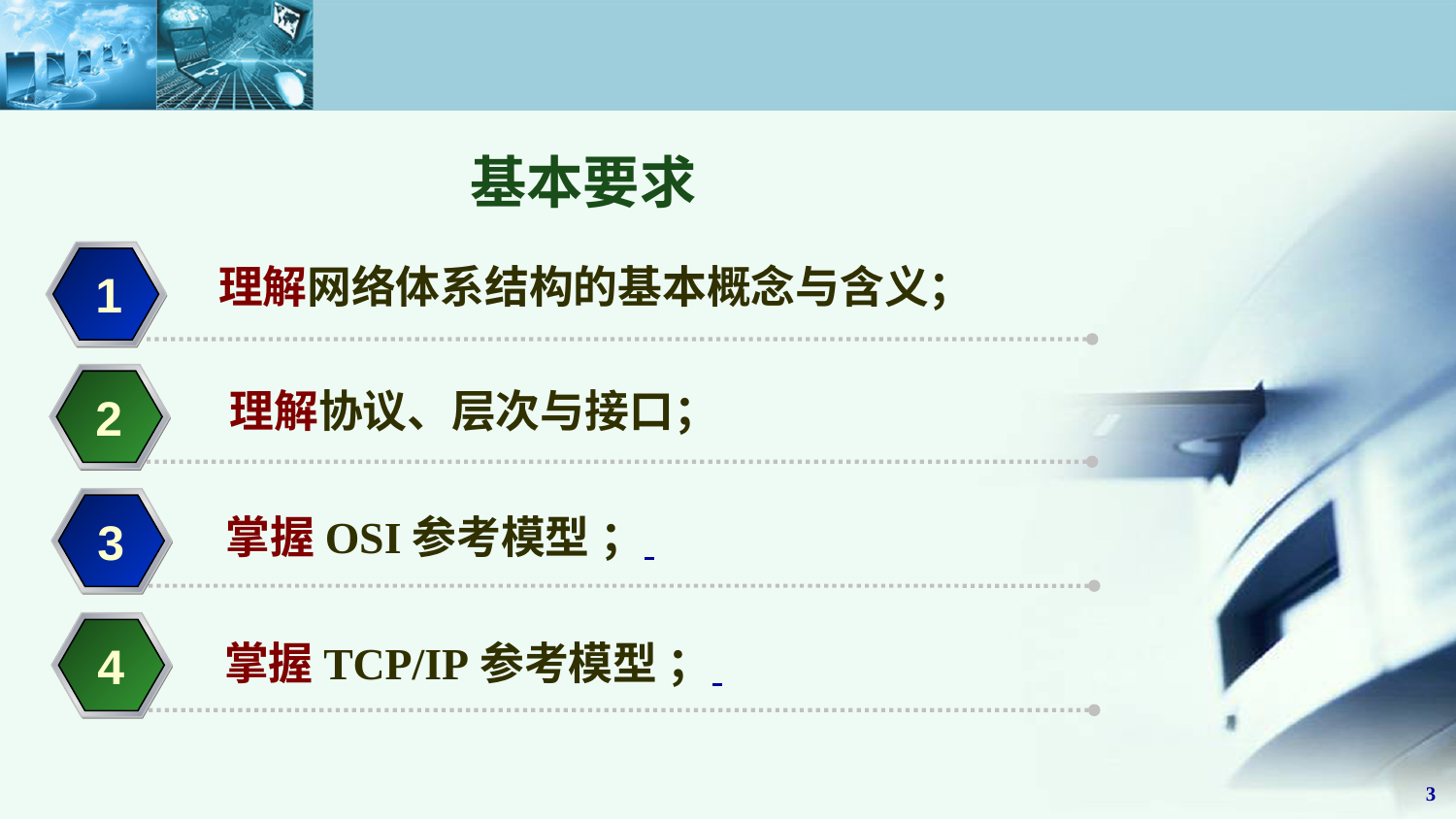

基本要求

 理解网络体系结构的基本概念与含义；
1

 理解协议、层次与接口；
2

 掌握OSI参考模型 ；
3

 掌握TCP/IP参考模型 ；
4

3